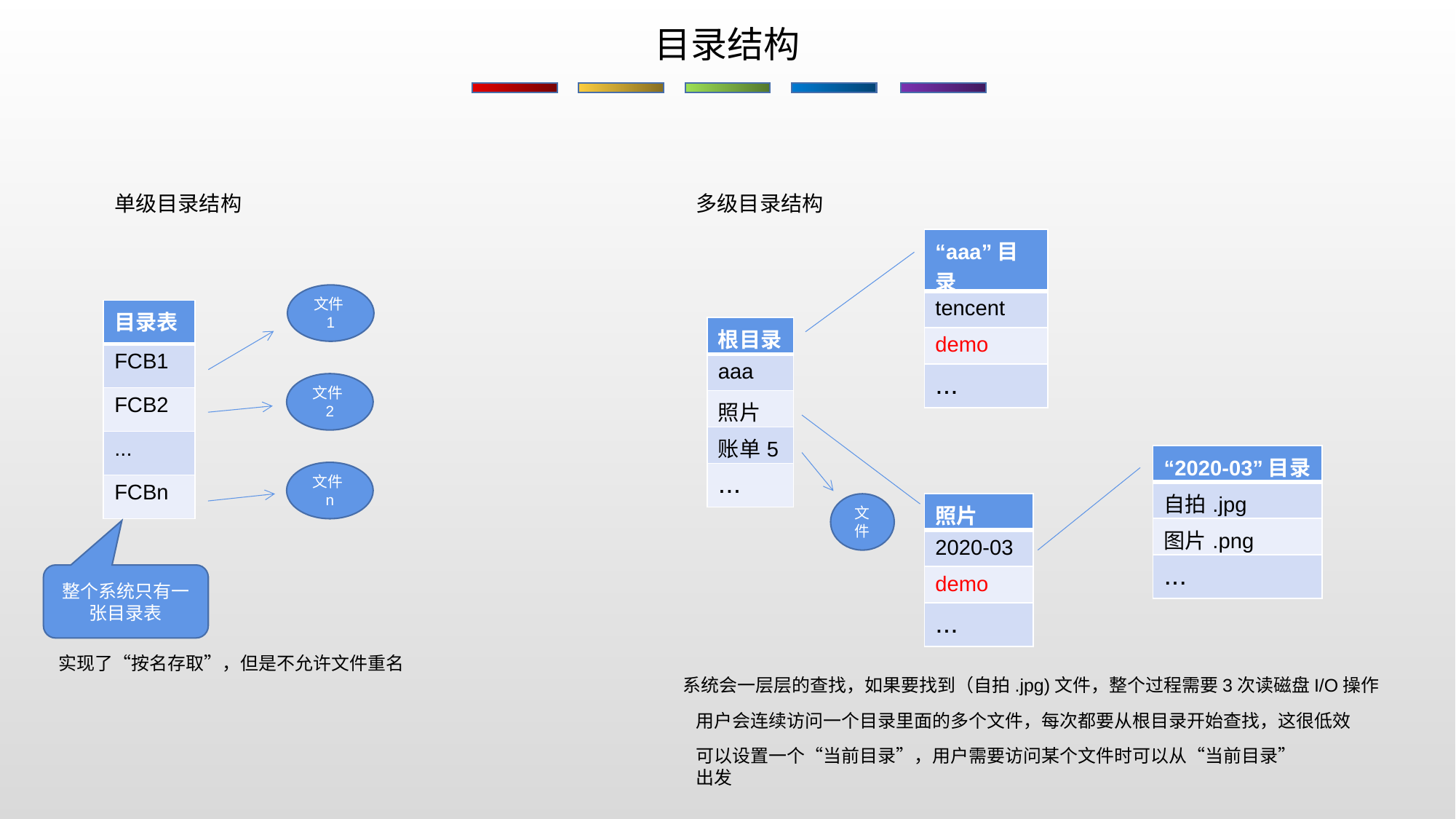

目录结构

单级目录结构
多级目录结构
| “aaa”目录 |
| --- |
| tencent |
| demo |
| ... |
文件1
| 目录表 |
| --- |
| FCB1 |
| FCB2 |
| ... |
| FCBn |
| 根目录 |
| --- |
| aaa |
| 照片 |
| 账单5 |
| ... |
文件2
| “2020-03”目录 |
| --- |
| 自拍.jpg |
| 图片.png |
| ... |
文件n
| 照片 |
| --- |
| 2020-03 |
| demo |
| ... |
文件
整个系统只有一张目录表
实现了“按名存取”，但是不允许文件重名
系统会一层层的查找，如果要找到（自拍.jpg)文件，整个过程需要3次读磁盘I/O操作
用户会连续访问一个目录里面的多个文件，每次都要从根目录开始查找，这很低效
可以设置一个“当前目录”，用户需要访问某个文件时可以从“当前目录”出发